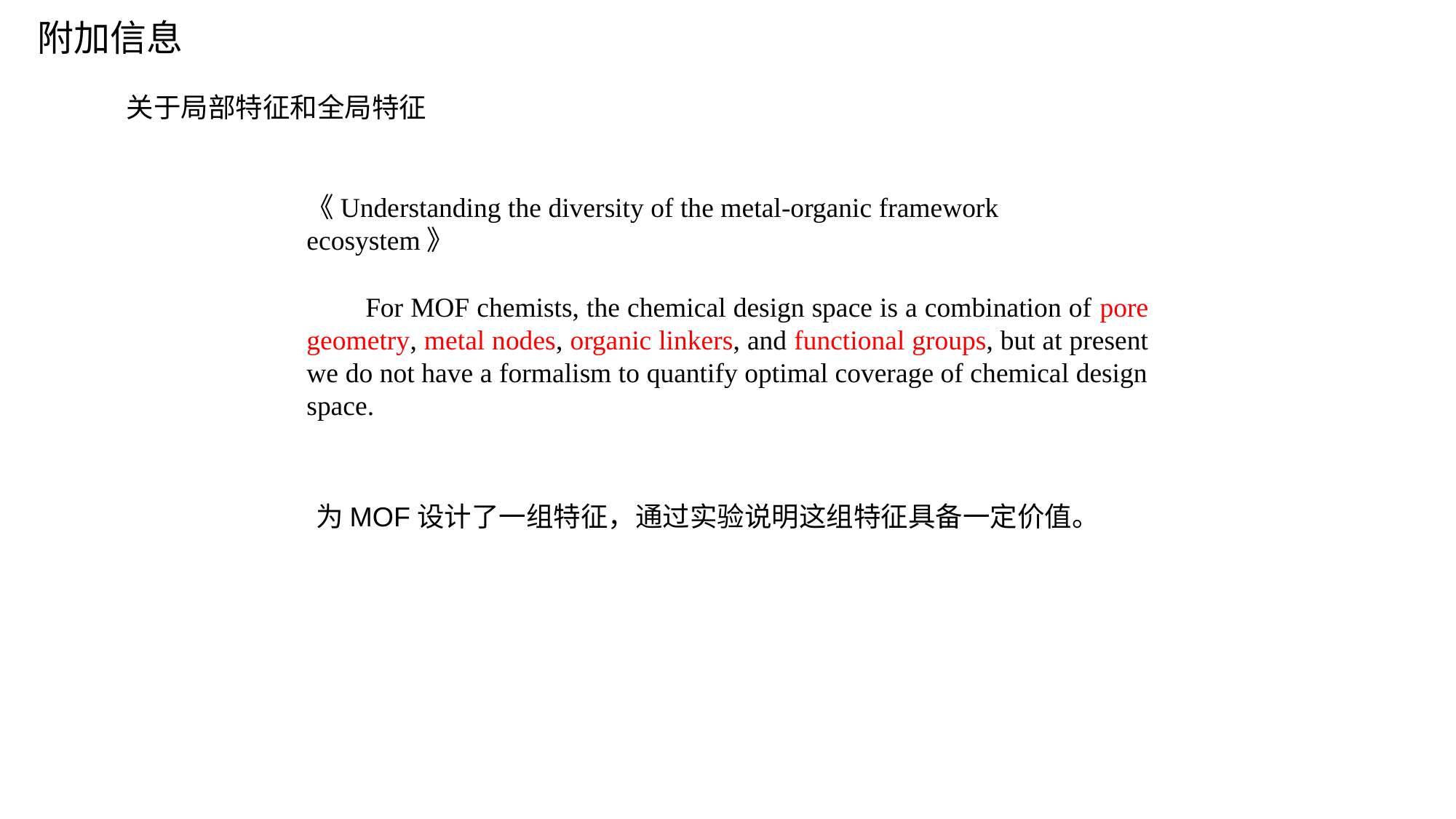

附加信息
关于局部特征和全局特征
《Understanding the diversity of the metal-organic framework ecosystem》
        For MOF chemists, the chemical design space is a combination of pore geometry, metal nodes, organic linkers, and functional groups, but at present we do not have a formalism to quantify optimal coverage of chemical design space.
为MOF设计了一组特征，通过实验说明这组特征具备一定价值。